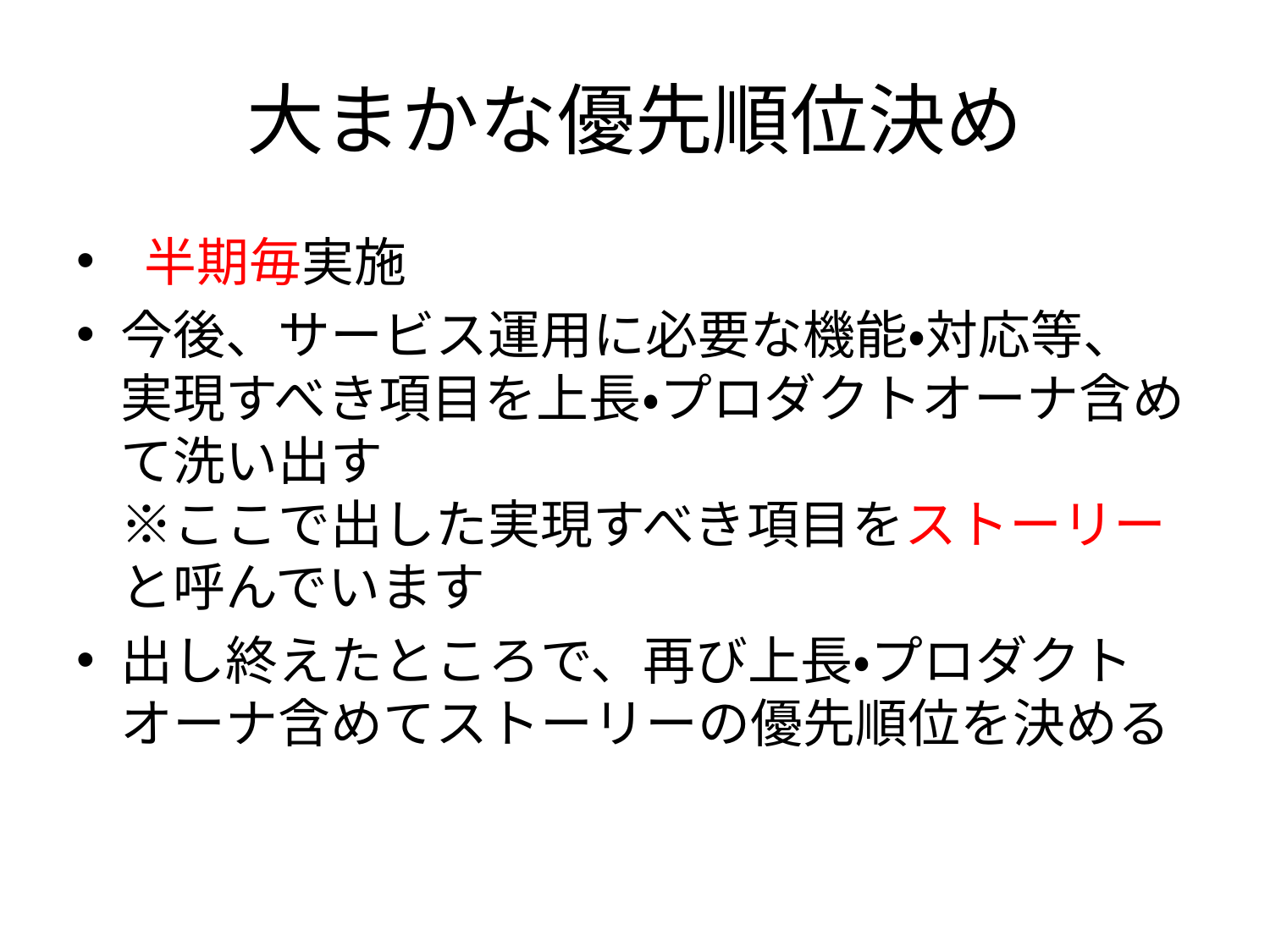

# 大まかな優先順位決め
 半期毎実施
今後、サービス運用に必要な機能・対応等、
実現すべき項目を上長・プロダクトオーナ含めて洗い出す
※ここで出した実現すべき項目をストーリーと呼んでいます
出し終えたところで、再び上長・プロダクトオーナ含めてストーリーの優先順位を決める